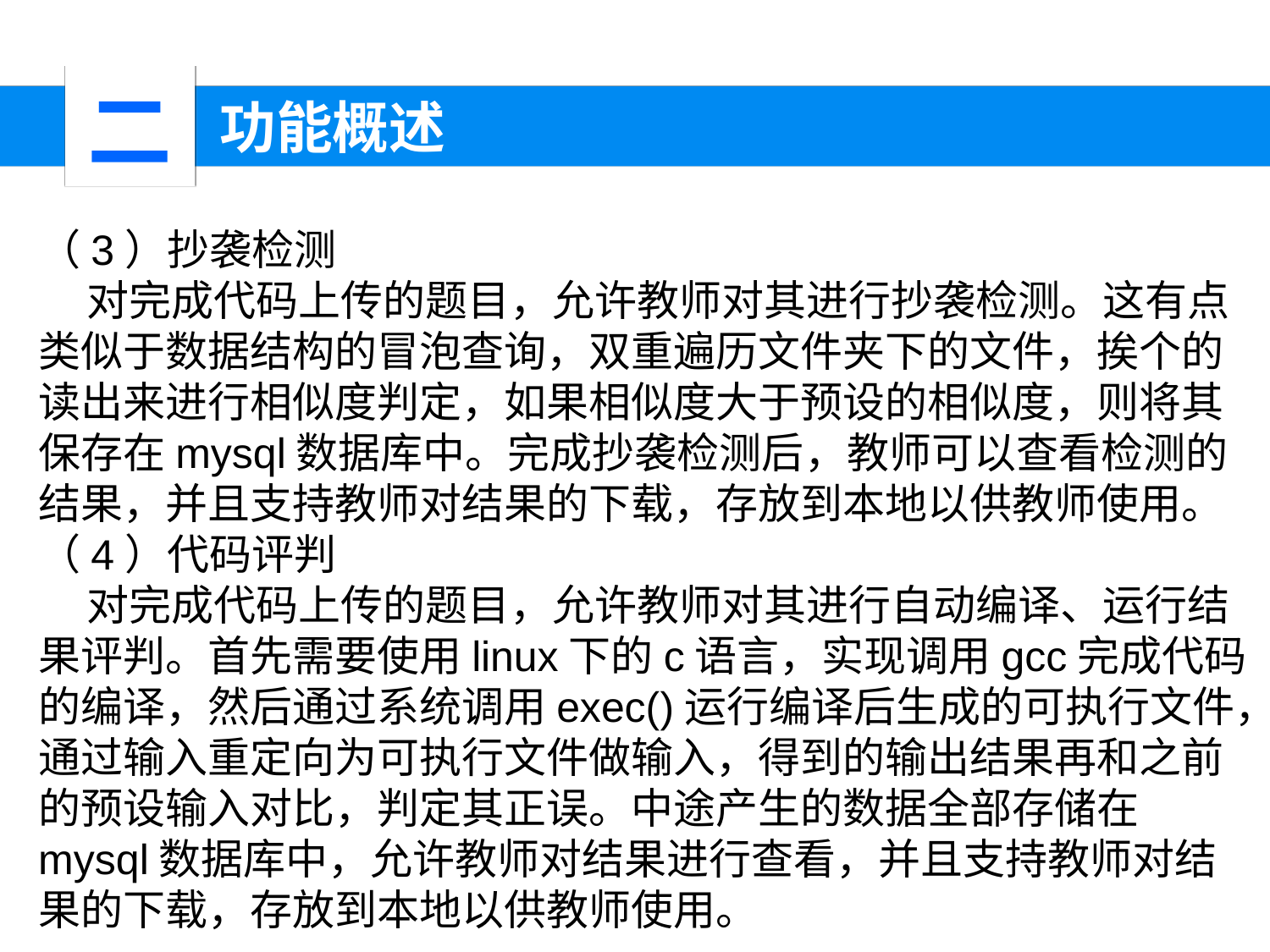

二
               功能概述
（3）抄袭检测
    对完成代码上传的题目，允许教师对其进行抄袭检测。这有点类似于数据结构的冒泡查询，双重遍历文件夹下的文件，挨个的读出来进行相似度判定，如果相似度大于预设的相似度，则将其保存在mysql数据库中。完成抄袭检测后，教师可以查看检测的结果，并且支持教师对结果的下载，存放到本地以供教师使用。
（4）代码评判
    对完成代码上传的题目，允许教师对其进行自动编译、运行结果评判。首先需要使用linux下的c语言，实现调用gcc完成代码的编译，然后通过系统调用exec()运行编译后生成的可执行文件，通过输入重定向为可执行文件做输入，得到的输出结果再和之前的预设输入对比，判定其正误。中途产生的数据全部存储在mysql数据库中，允许教师对结果进行查看，并且支持教师对结果的下载，存放到本地以供教师使用。
XXXX年
XXXX年